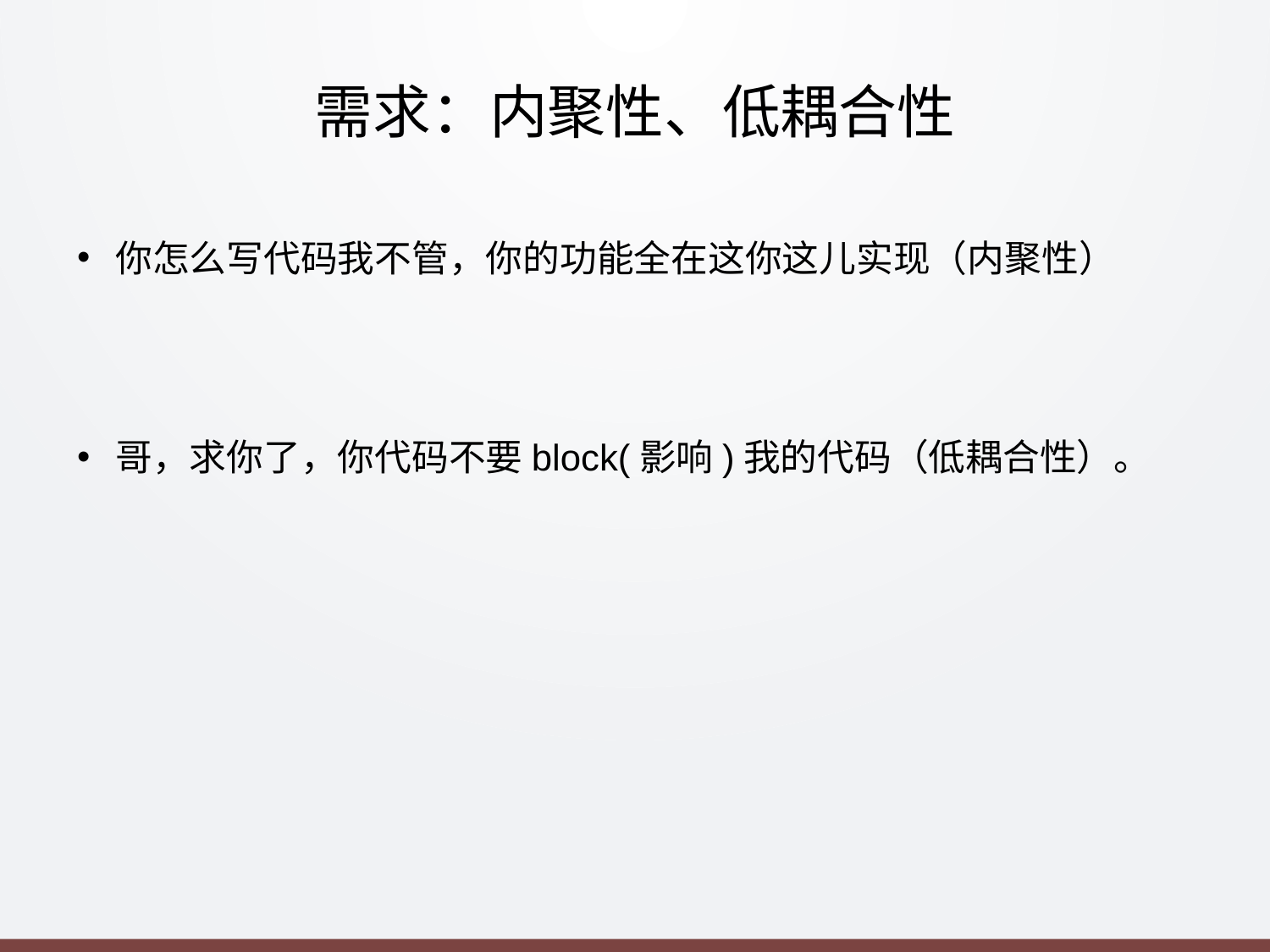

# 需求：内聚性、低耦合性
你怎么写代码我不管，你的功能全在这你这儿实现（内聚性）

哥，求你了，你代码不要block(影响)我的代码（低耦合性）。